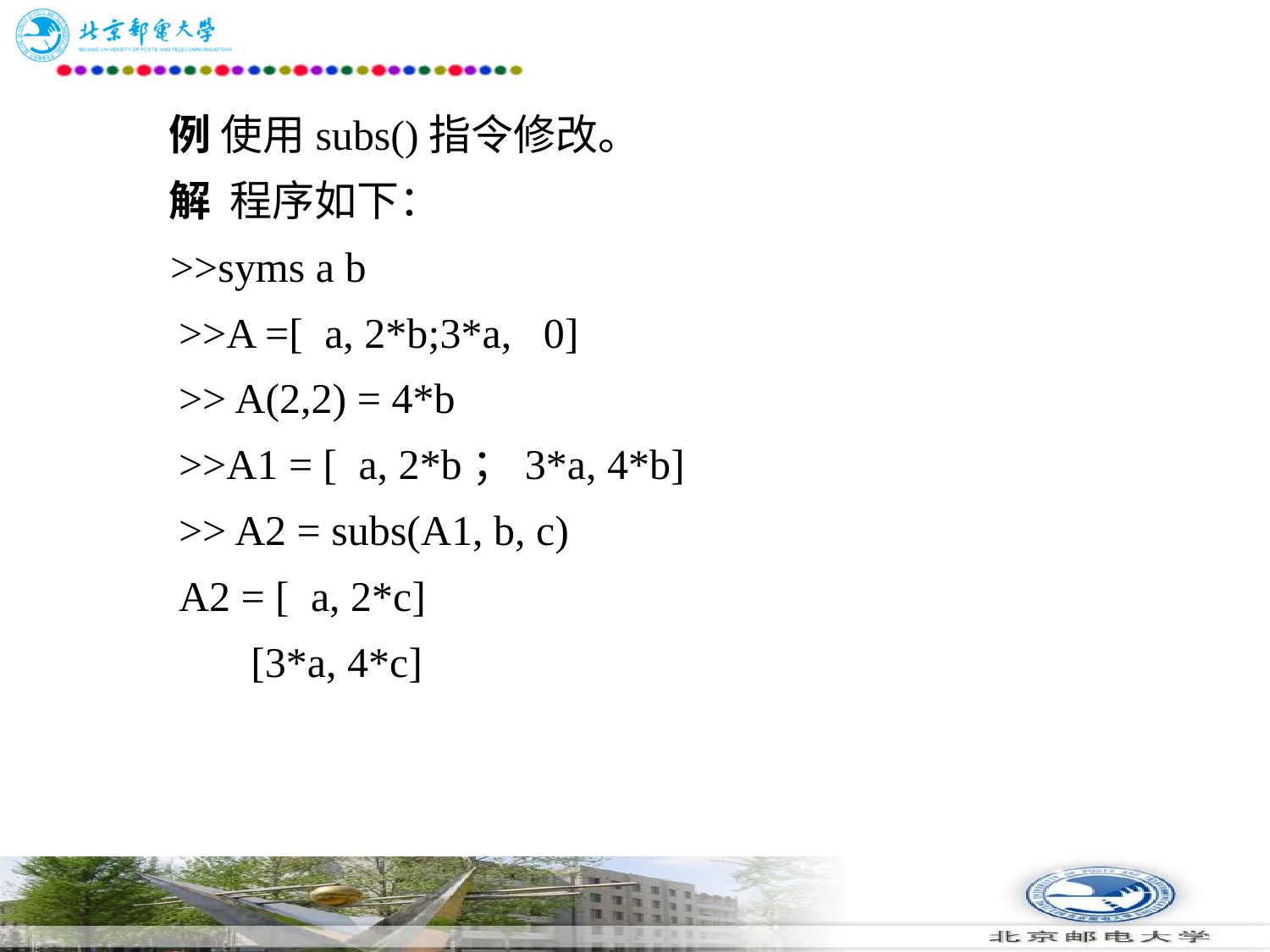

# 例 使用subs()指令修改。 　　解  程序如下： >>syms a b 　　>>A =[  a, 2*b;3*a,   0] 　　>> A(2,2) = 4*b 　　>>A1 = [  a, 2*b；3*a, 4*b] 　　>> A2 = subs(A1, b, c) 　　A2 = [  a, 2*c] 　            [3*a, 4*c]